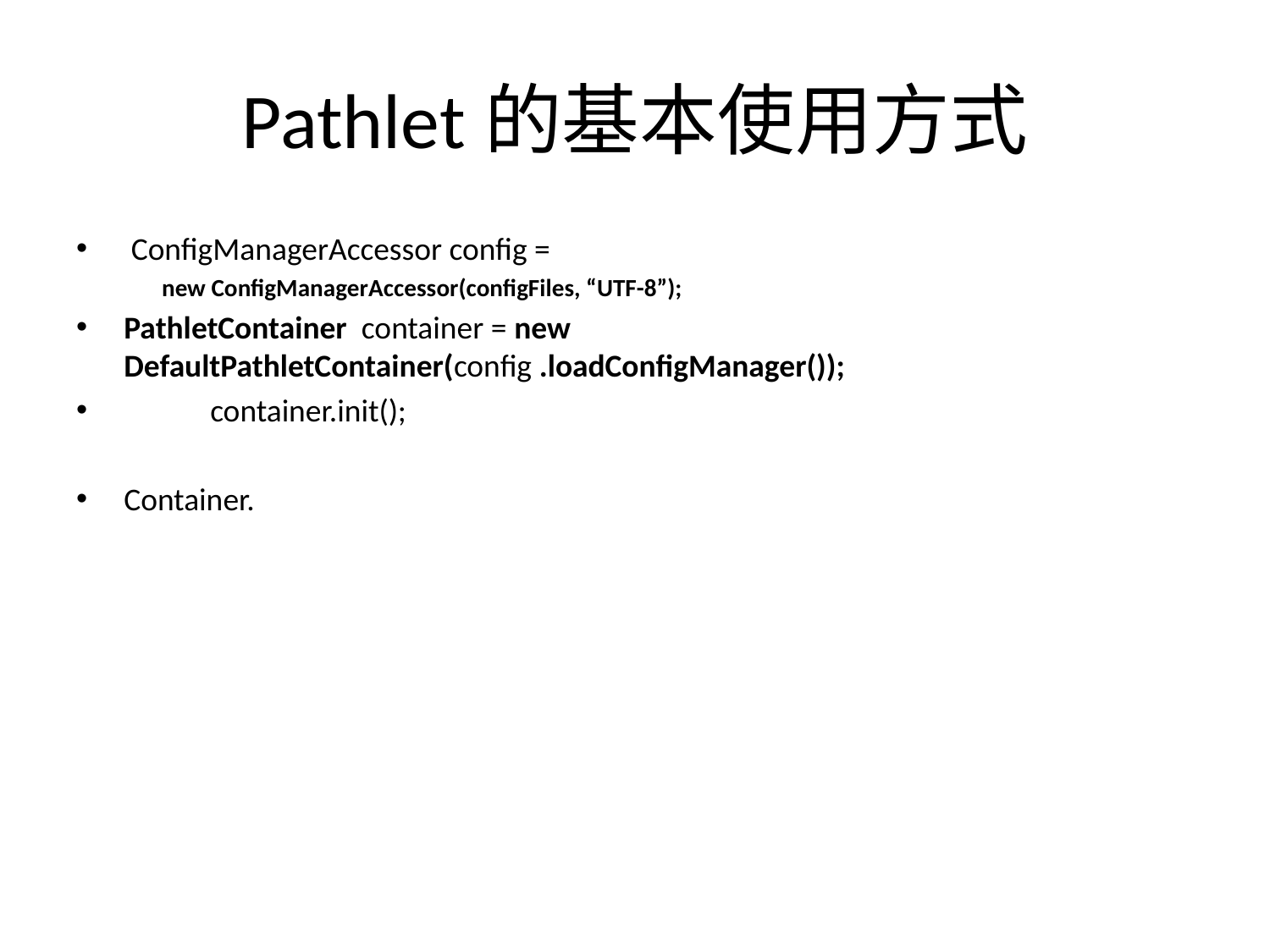

# Pathlet的基本使用方式
 ConfigManagerAccessor config =
    new ConfigManagerAccessor(configFiles, “UTF-8”);
PathletContainer  container = new   DefaultPathletContainer(config .loadConfigManager());
            container.init();

Container.